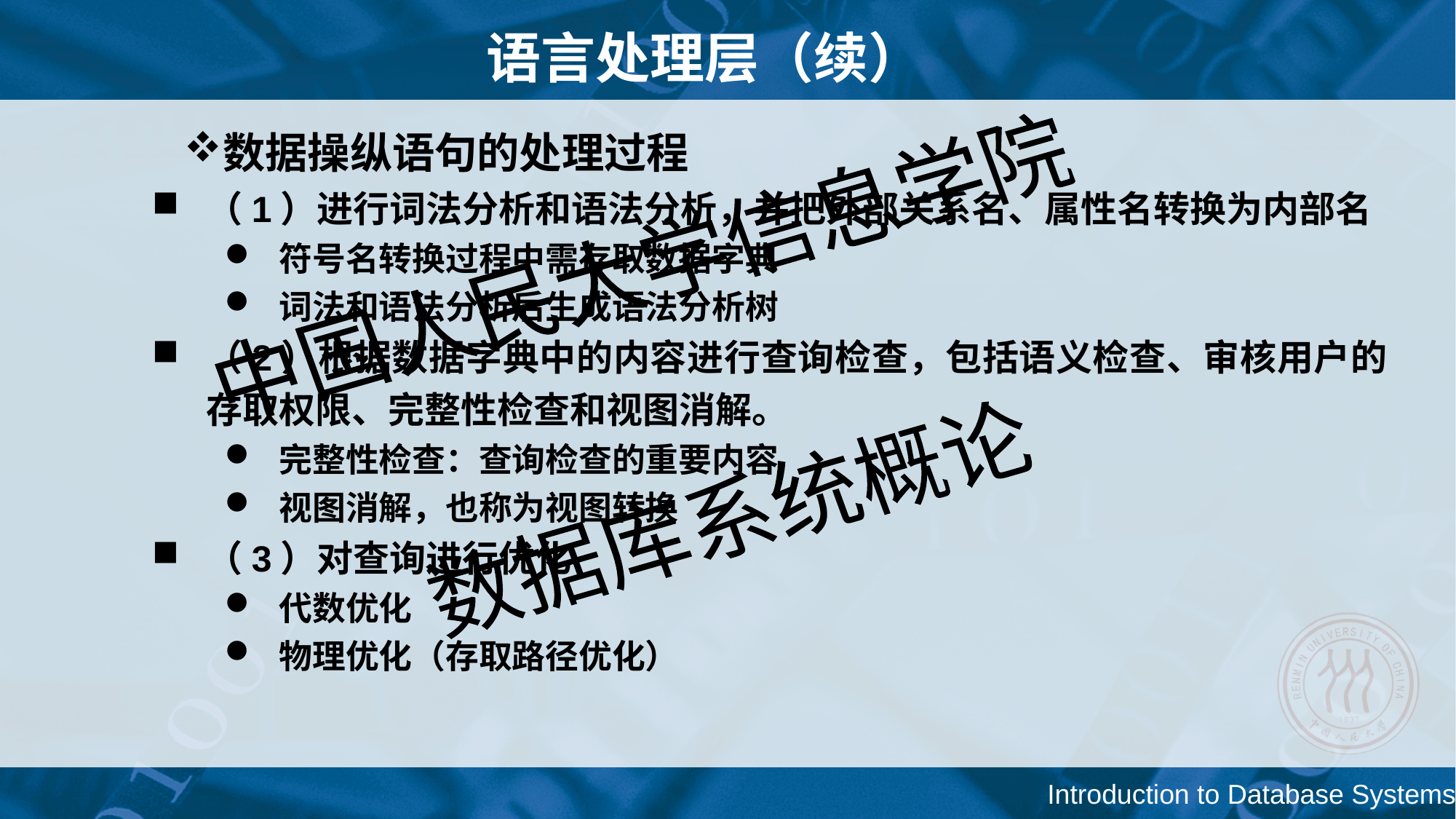

语言处理层（续）
数据操纵语句的处理过程
（1）进行词法分析和语法分析，并把外部关系名、属性名转换为内部名
符号名转换过程中需存取数据字典
词法和语法分析后生成语法分析树
（2）根据数据字典中的内容进行查询检查，包括语义检查、审核用户的存取权限、完整性检查和视图消解。
完整性检查：查询检查的重要内容
视图消解，也称为视图转换
（3）对查询进行优化
代数优化
物理优化（存取路径优化）